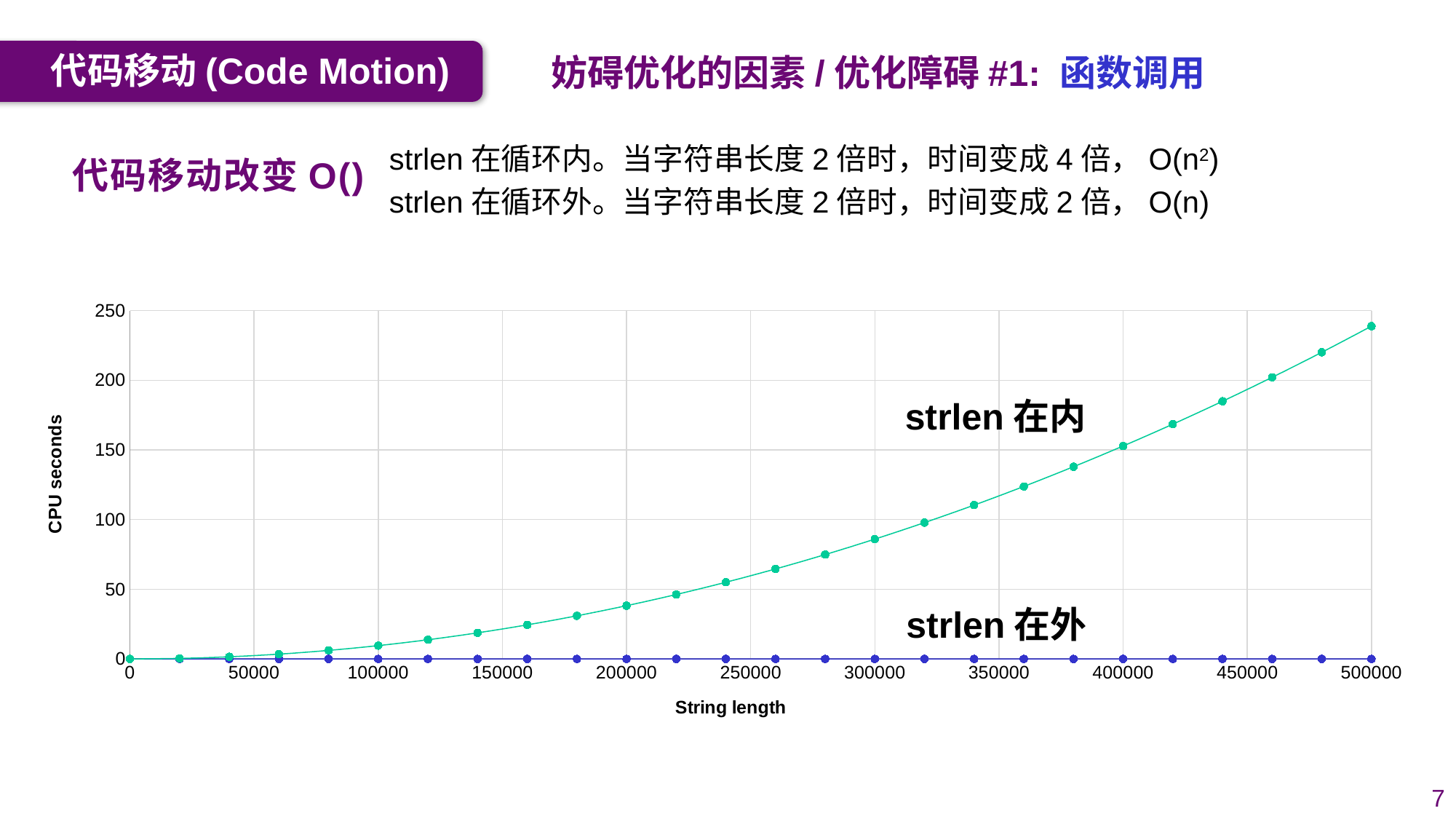

代码移动(Code Motion)

妨碍优化的因素/优化障碍#1: 函数调用
strlen在循环内。当字符串长度2倍时，时间变成4倍，O(n2)
strlen在循环外。当字符串长度2倍时，时间变成2倍，O(n)
代码移动改变O()

### Chart

| Category | lower1 | lower2 |
|---|---|---|
strlen在内
strlen在外
7